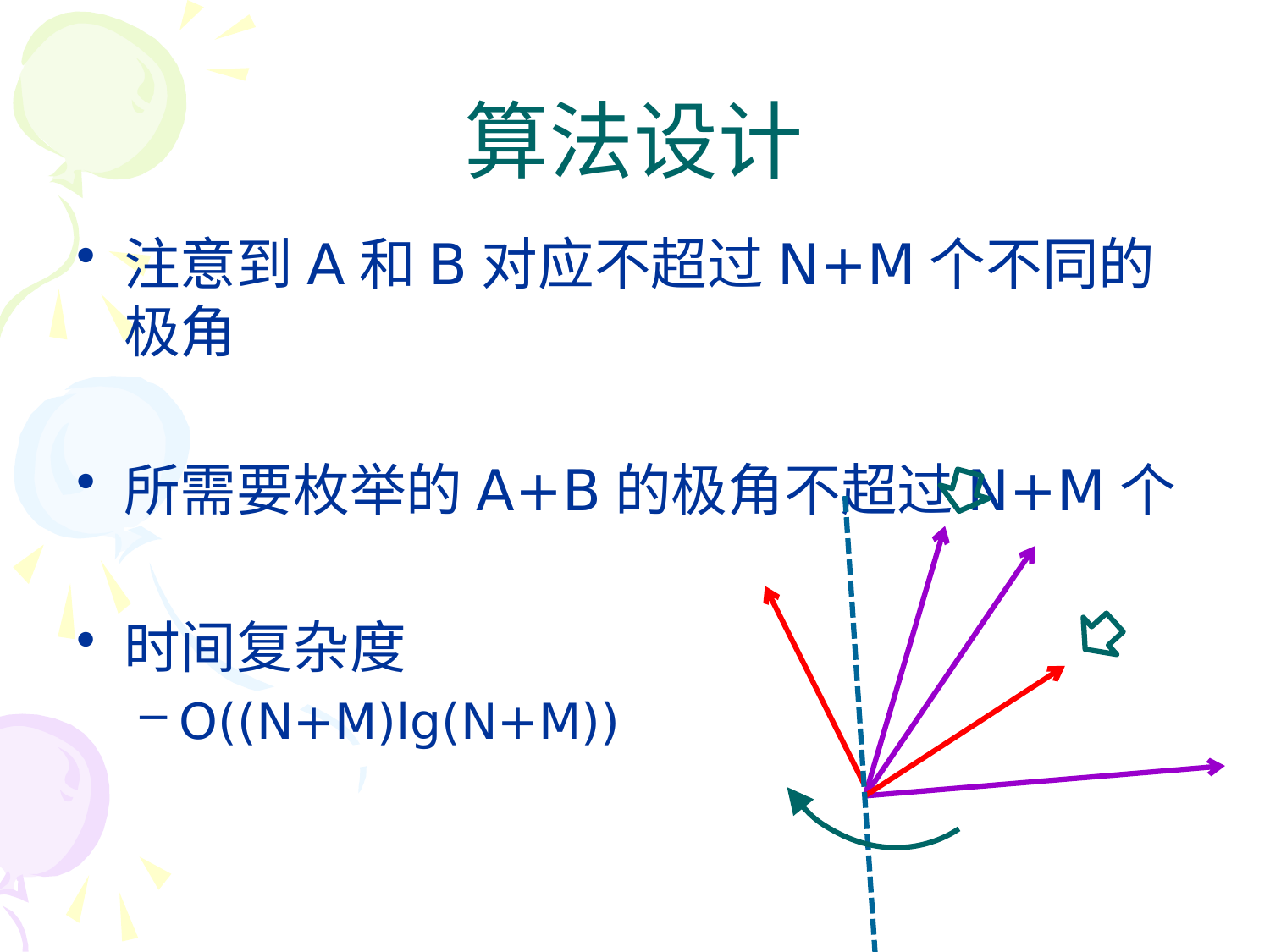

# 算法设计
注意到A和B对应不超过N+M个不同的极角

所需要枚举的A+B的极角不超过N+M个

时间复杂度
O((N+M)lg(N+M))